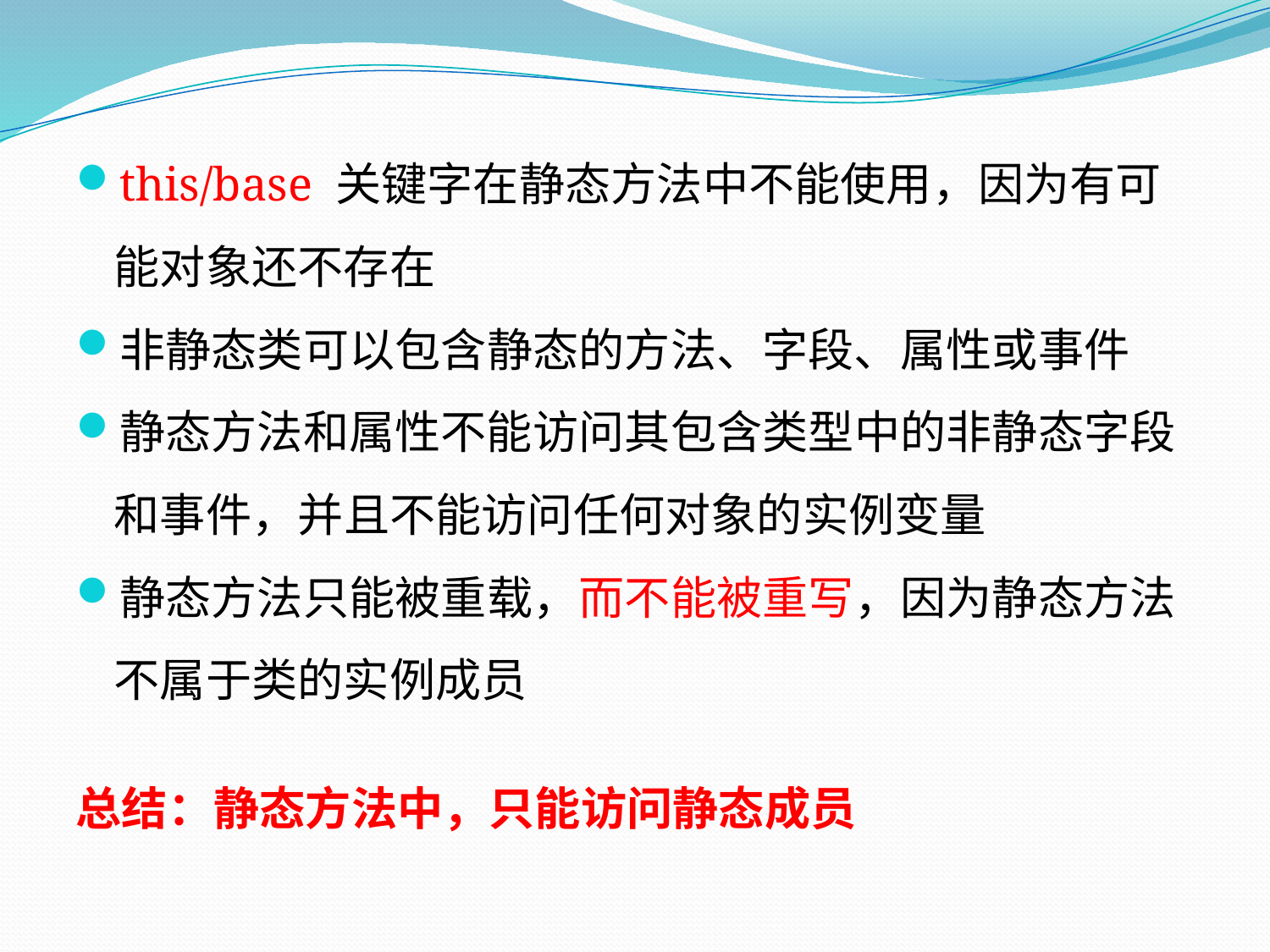

this/base 关键字在静态方法中不能使用，因为有可能对象还不存在
非静态类可以包含静态的方法、字段、属性或事件
静态方法和属性不能访问其包含类型中的非静态字段和事件，并且不能访问任何对象的实例变量
静态方法只能被重载，而不能被重写，因为静态方法不属于类的实例成员

总结：静态方法中，只能访问静态成员